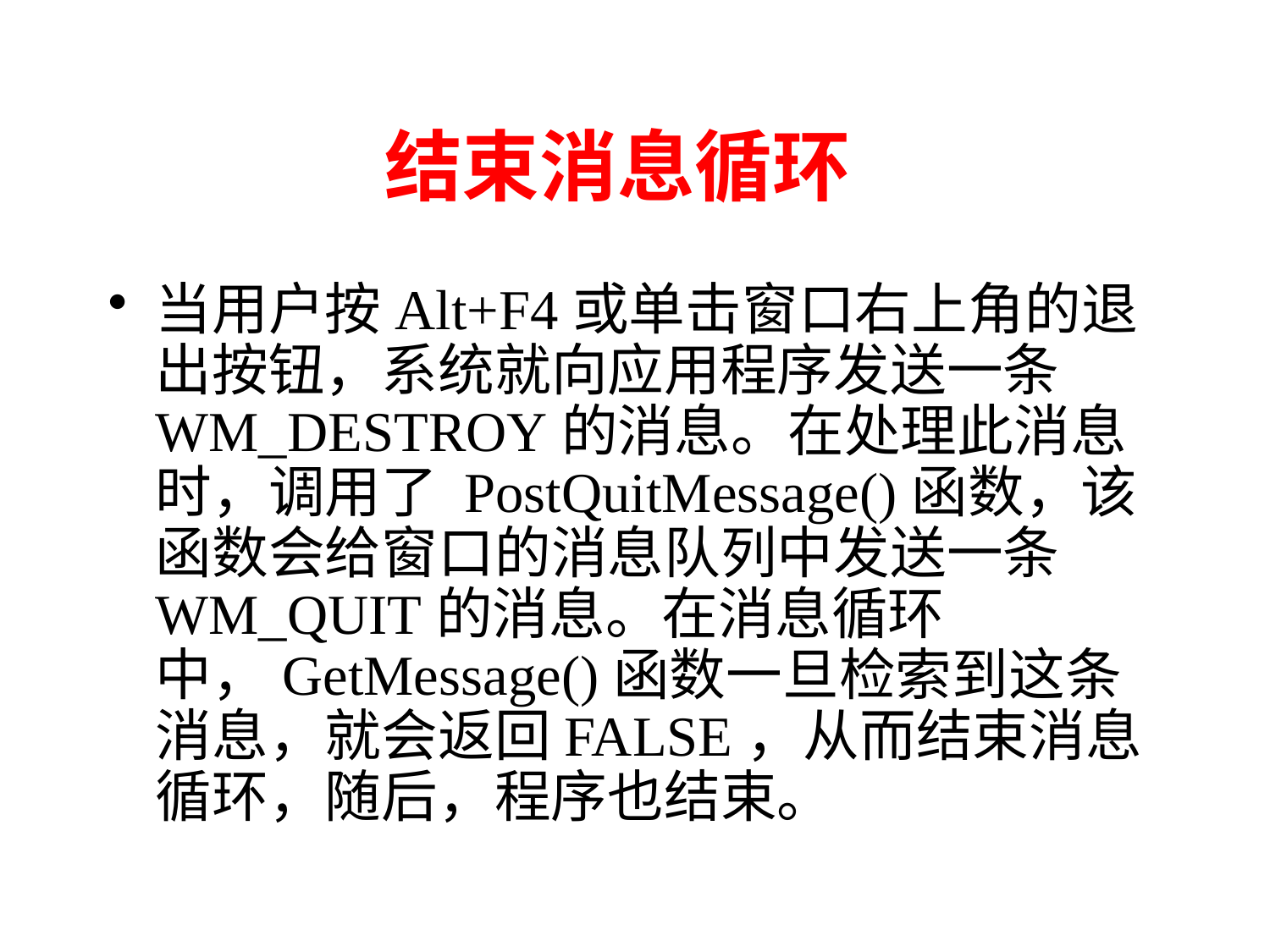

# 结束消息循环
当用户按Alt+F4或单击窗口右上角的退出按钮，系统就向应用程序发送一条WM_DESTROY的消息。在处理此消息时，调用了 PostQuitMessage()函数，该函数会给窗口的消息队列中发送一条WM_QUIT的消息。在消息循环中，GetMessage()函数一旦检索到这条消息，就会返回FALSE，从而结束消息循环，随后，程序也结束。